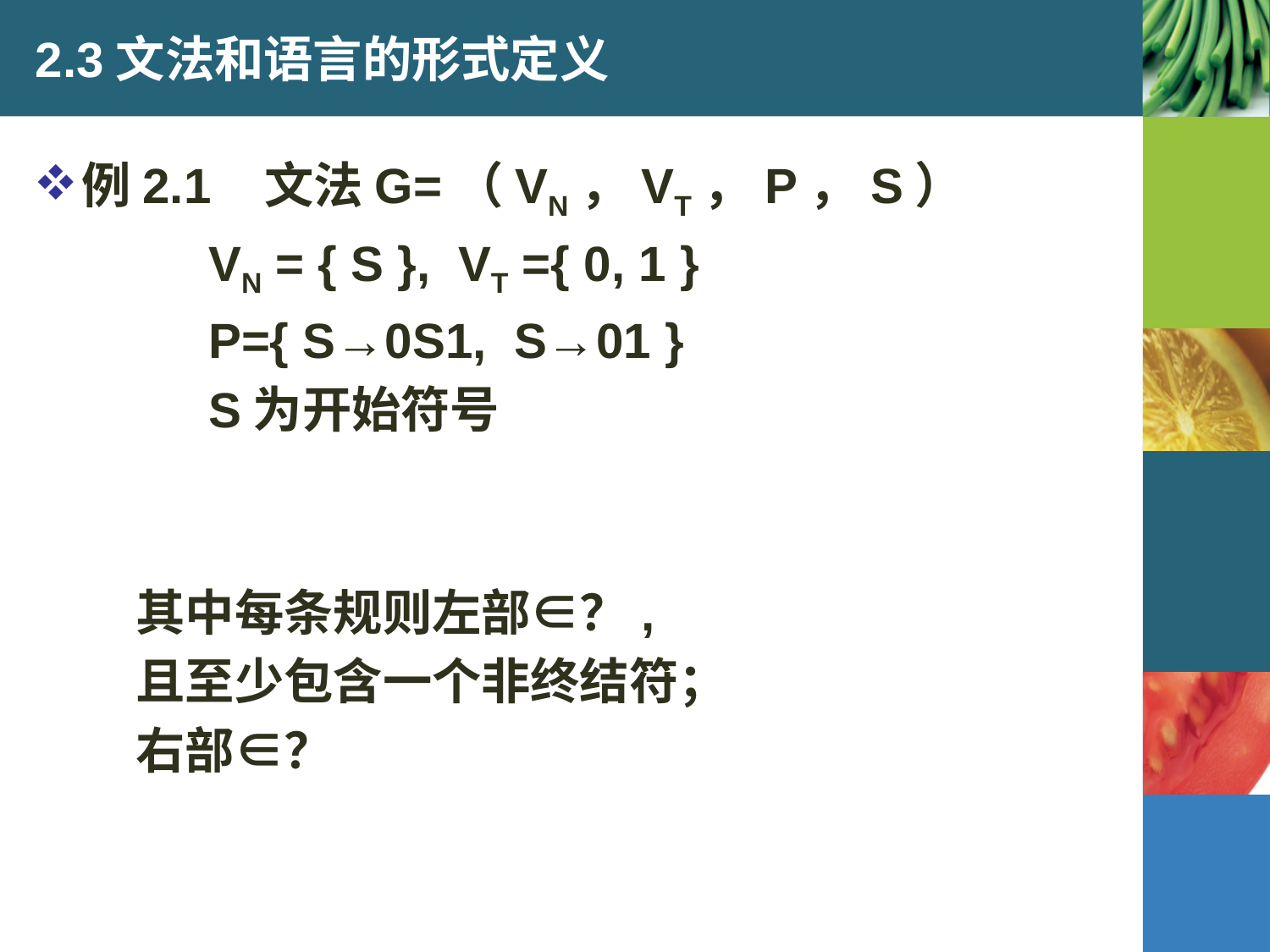

# 2.3文法和语言的形式定义
例2.1   文法G=（VN，VT，P，S）
		VN = { S },  VT ={ 0, 1 }
		P={ S→0S1,  S→01 }
		S为开始符号

其中每条规则左部∈？,
且至少包含一个非终结符；
右部∈？